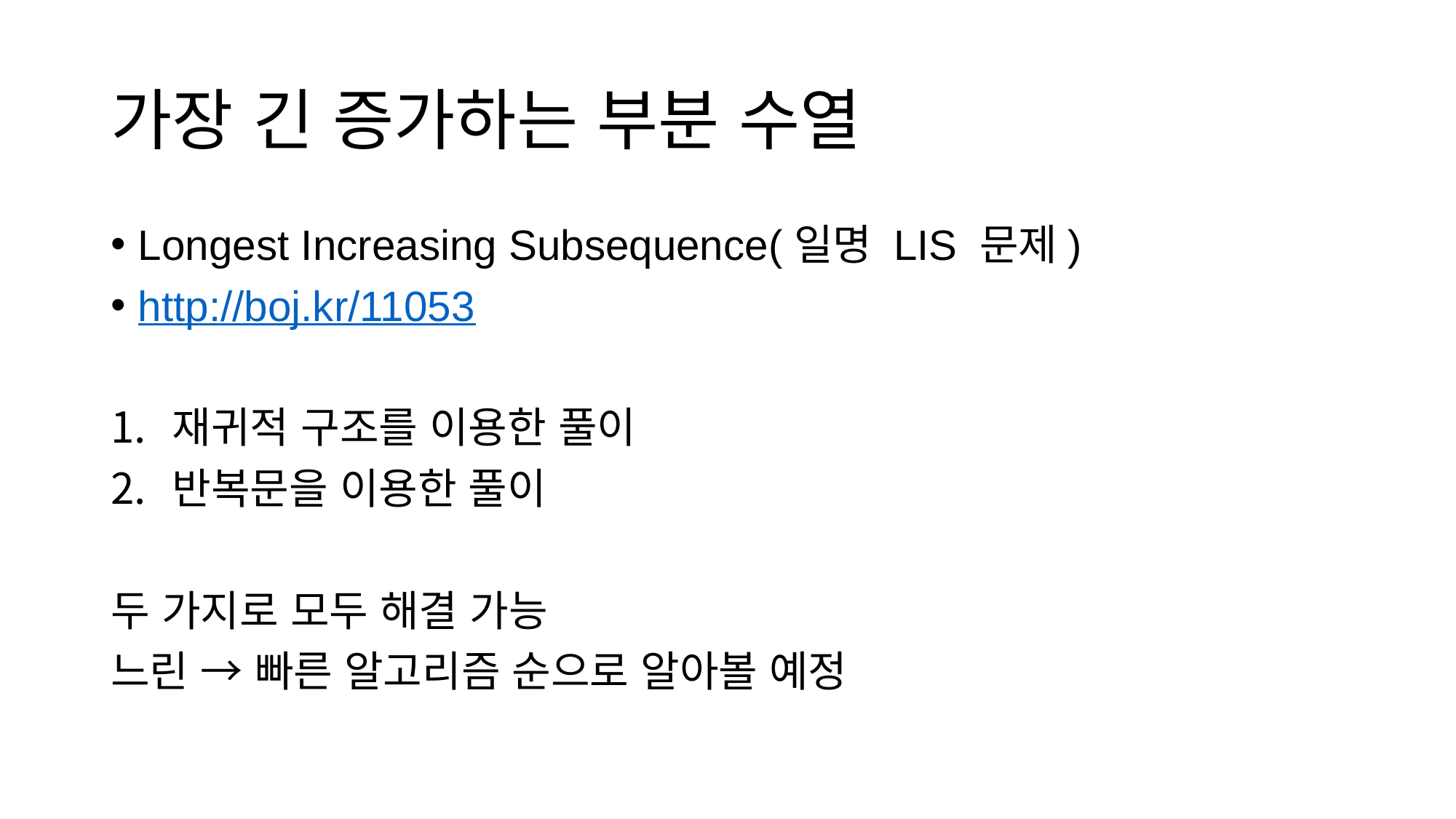

# 가장 긴 증가하는 부분 수열
Longest Increasing Subsequence(일명 LIS 문제)
http://boj.kr/11053

재귀적 구조를 이용한 풀이
반복문을 이용한 풀이

두 가지로 모두 해결 가능
느린 → 빠른 알고리즘 순으로 알아볼 예정